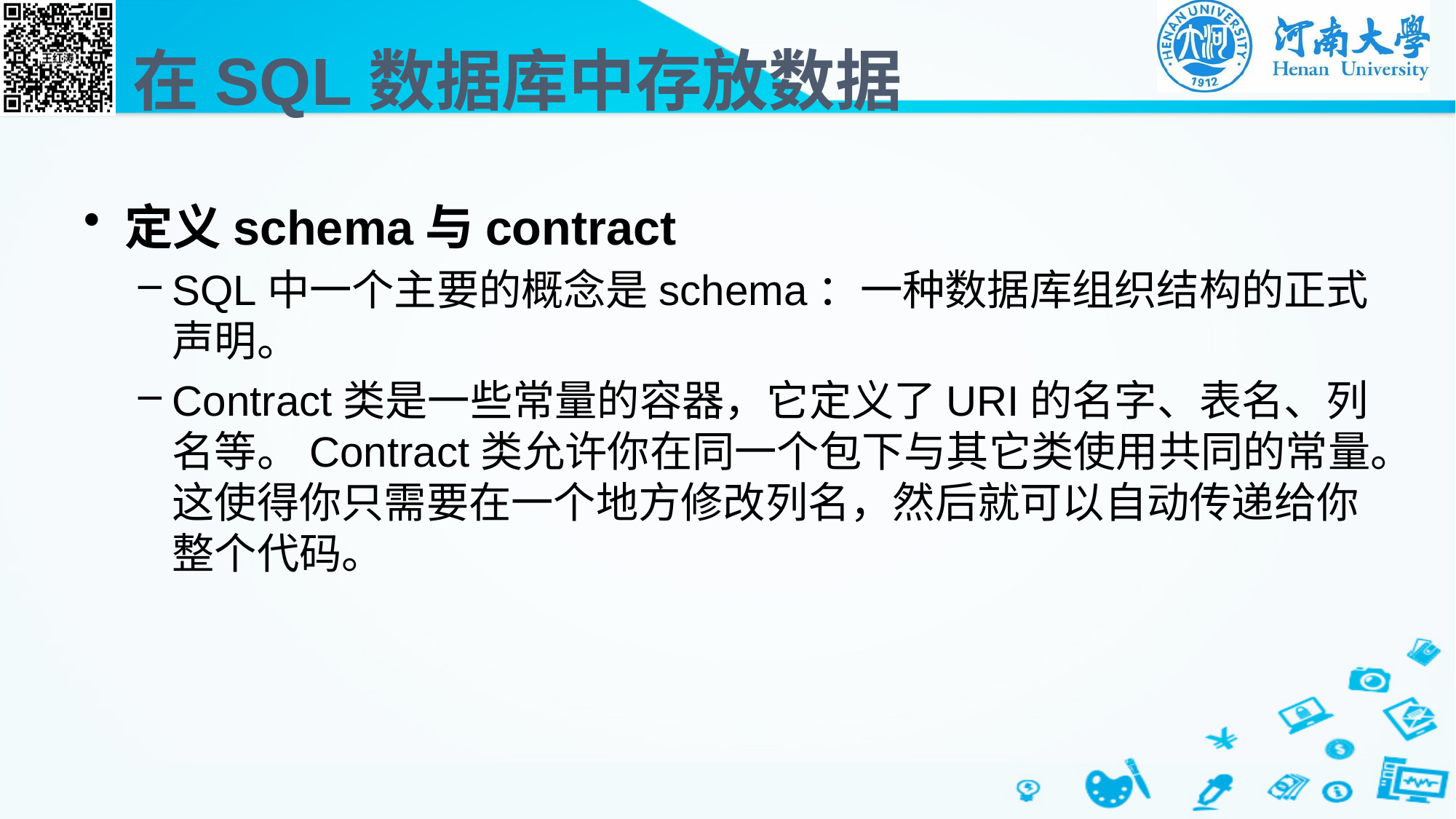

# 在SQL数据库中存放数据
定义schema与contract
SQL中一个主要的概念是schema：一种数据库组织结构的正式声明。
Contract类是一些常量的容器，它定义了URI的名字、表名、列名等。Contract类允许你在同一个包下与其它类使用共同的常量。这使得你只需要在一个地方修改列名，然后就可以自动传递给你整个代码。